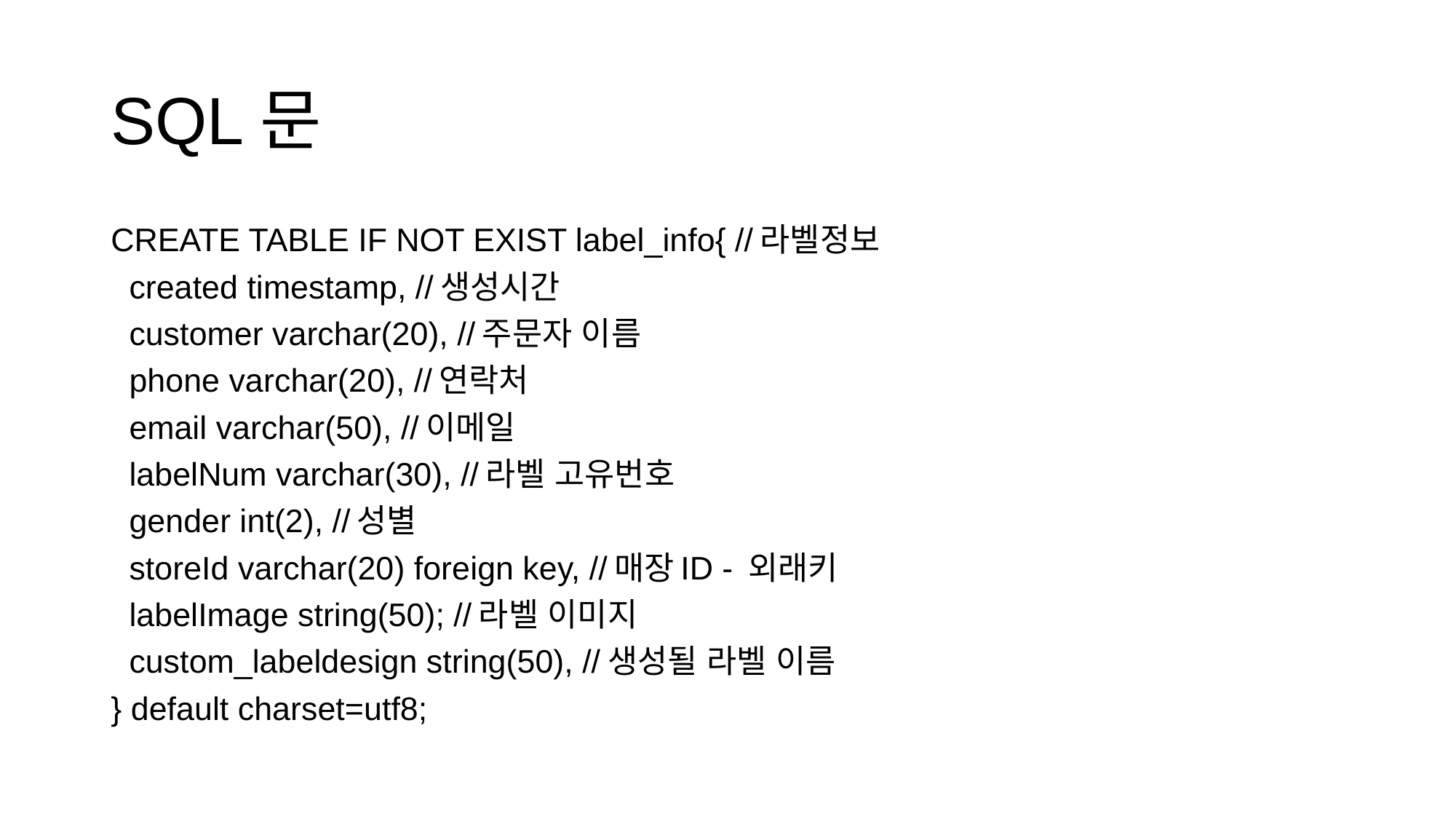

# SQL문
CREATE TABLE IF NOT EXIST label_info{ //라벨정보
  created timestamp, //생성시간
  customer varchar(20), //주문자 이름
  phone varchar(20), //연락처
  email varchar(50), //이메일
  labelNum varchar(30), //라벨 고유번호
  gender int(2), //성별
  storeId varchar(20) foreign key, //매장ID - 외래키
  labelImage string(50); //라벨 이미지
  custom_labeldesign string(50), //생성될 라벨 이름
} default charset=utf8;